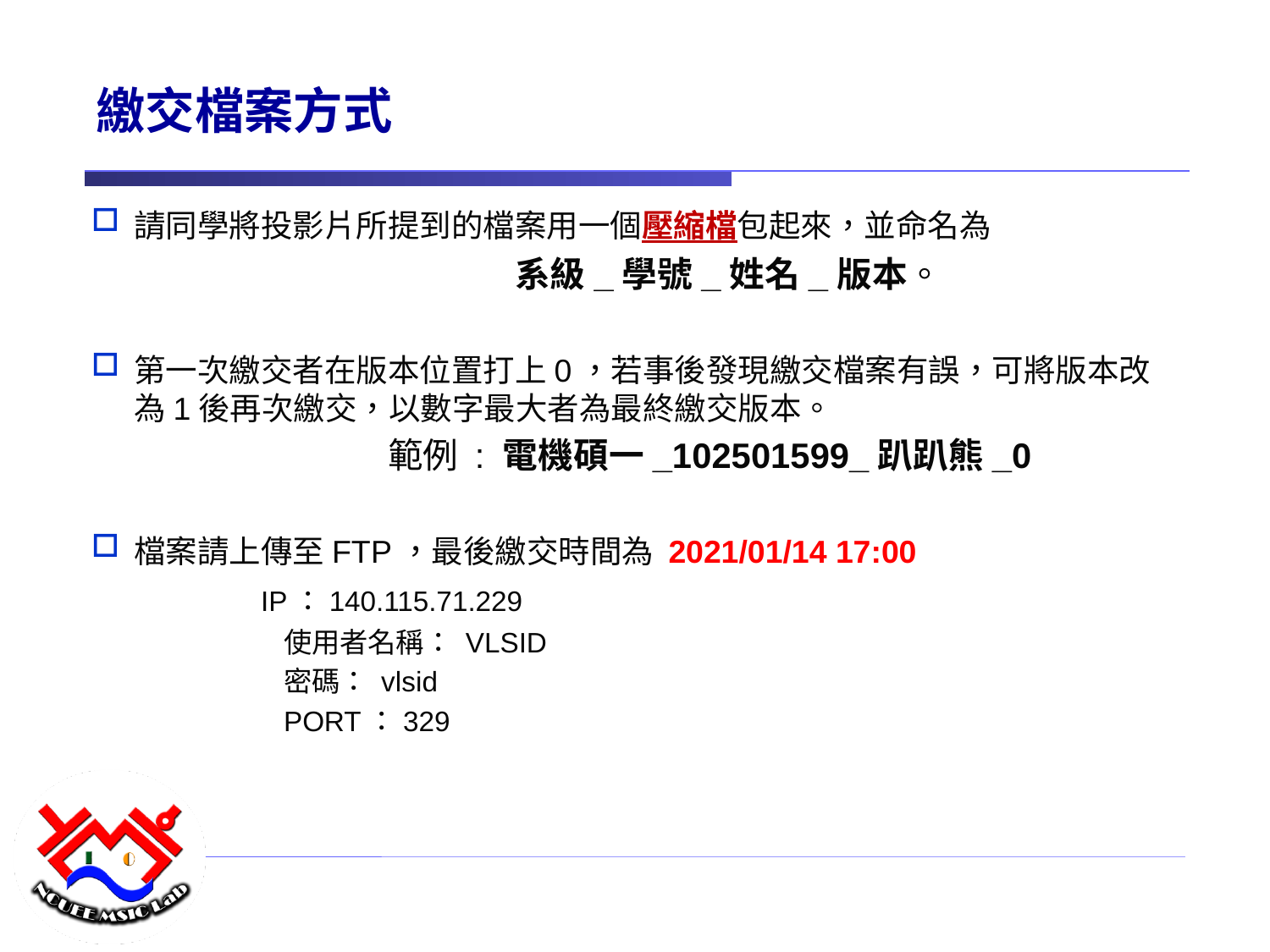

# 繳交檔案方式
請同學將投影片所提到的檔案用一個壓縮檔包起來，並命名為
				系級_學號_姓名_版本。

第一次繳交者在版本位置打上0，若事後發現繳交檔案有誤，可將版本改為1後再次繳交，以數字最大者為最終繳交版本。
			範例 : 電機碩一_102501599_趴趴熊_0

檔案請上傳至FTP，最後繳交時間為 2021/01/14 17:00
		IP：140.115.71.229
		使用者名稱： VLSID
		密碼： vlsid
		PORT：329